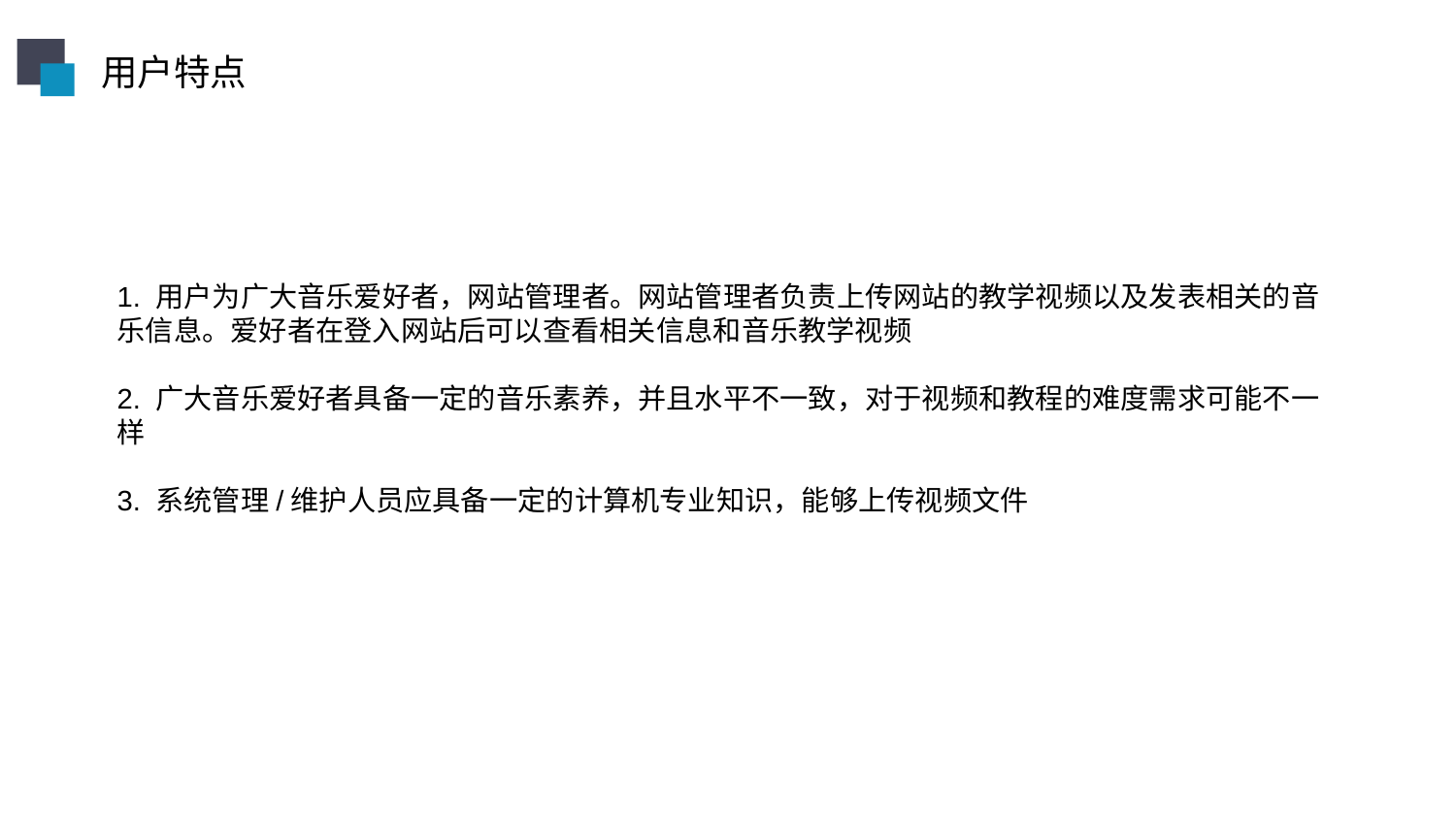

用户特点
1. 用户为广大音乐爱好者，网站管理者。网站管理者负责上传网站的教学视频以及发表相关的音乐信息。爱好者在登入网站后可以查看相关信息和音乐教学视频

2. 广大音乐爱好者具备一定的音乐素养，并且水平不一致，对于视频和教程的难度需求可能不一样

3. 系统管理/维护人员应具备一定的计算机专业知识，能够上传视频文件